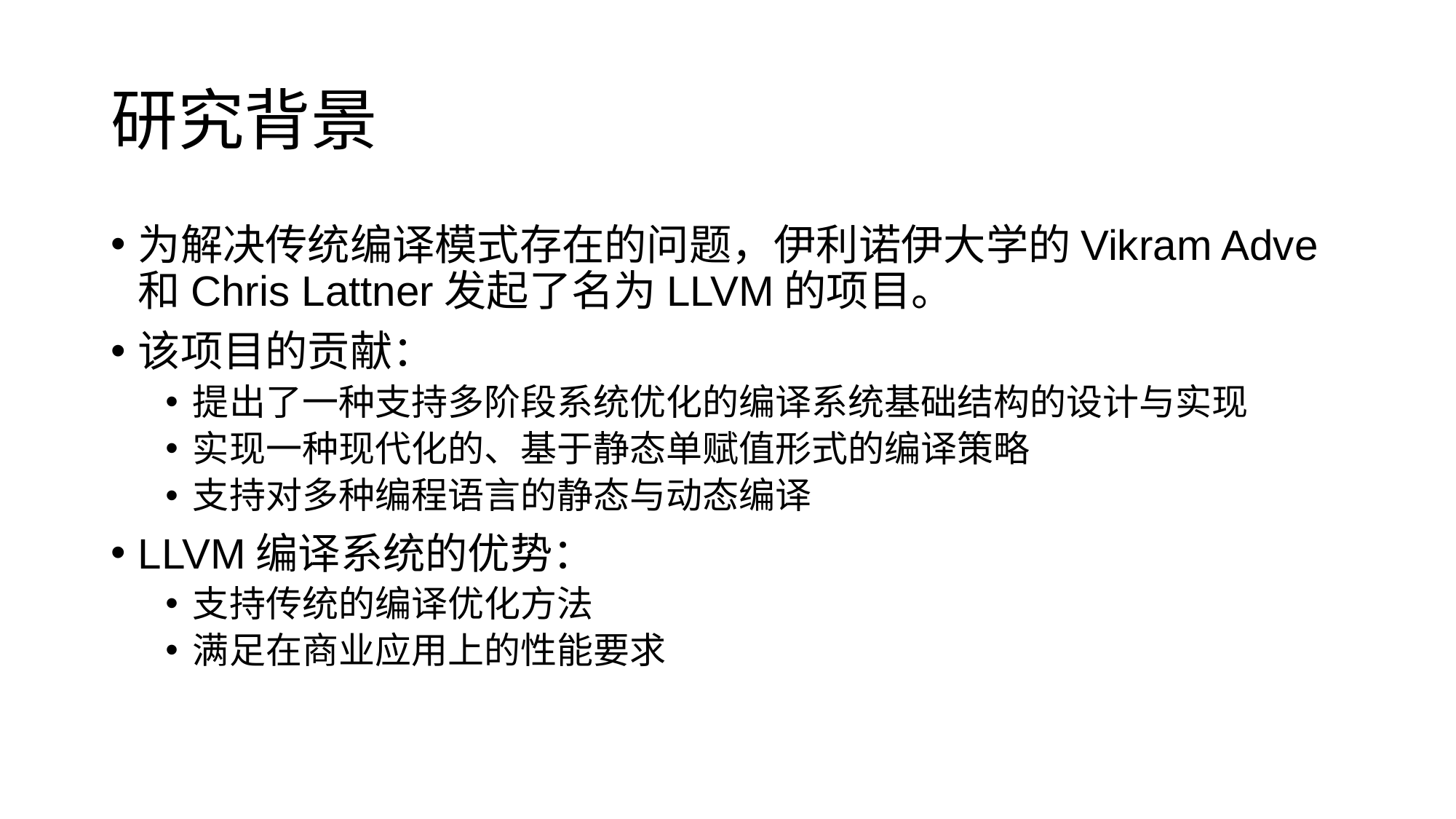

# 研究背景
为解决传统编译模式存在的问题，伊利诺伊大学的Vikram Adve和Chris Lattner发起了名为LLVM的项目。
该项目的贡献：
提出了一种支持多阶段系统优化的编译系统基础结构的设计与实现
实现一种现代化的、基于静态单赋值形式的编译策略
支持对多种编程语言的静态与动态编译
LLVM编译系统的优势：
支持传统的编译优化方法
满足在商业应用上的性能要求